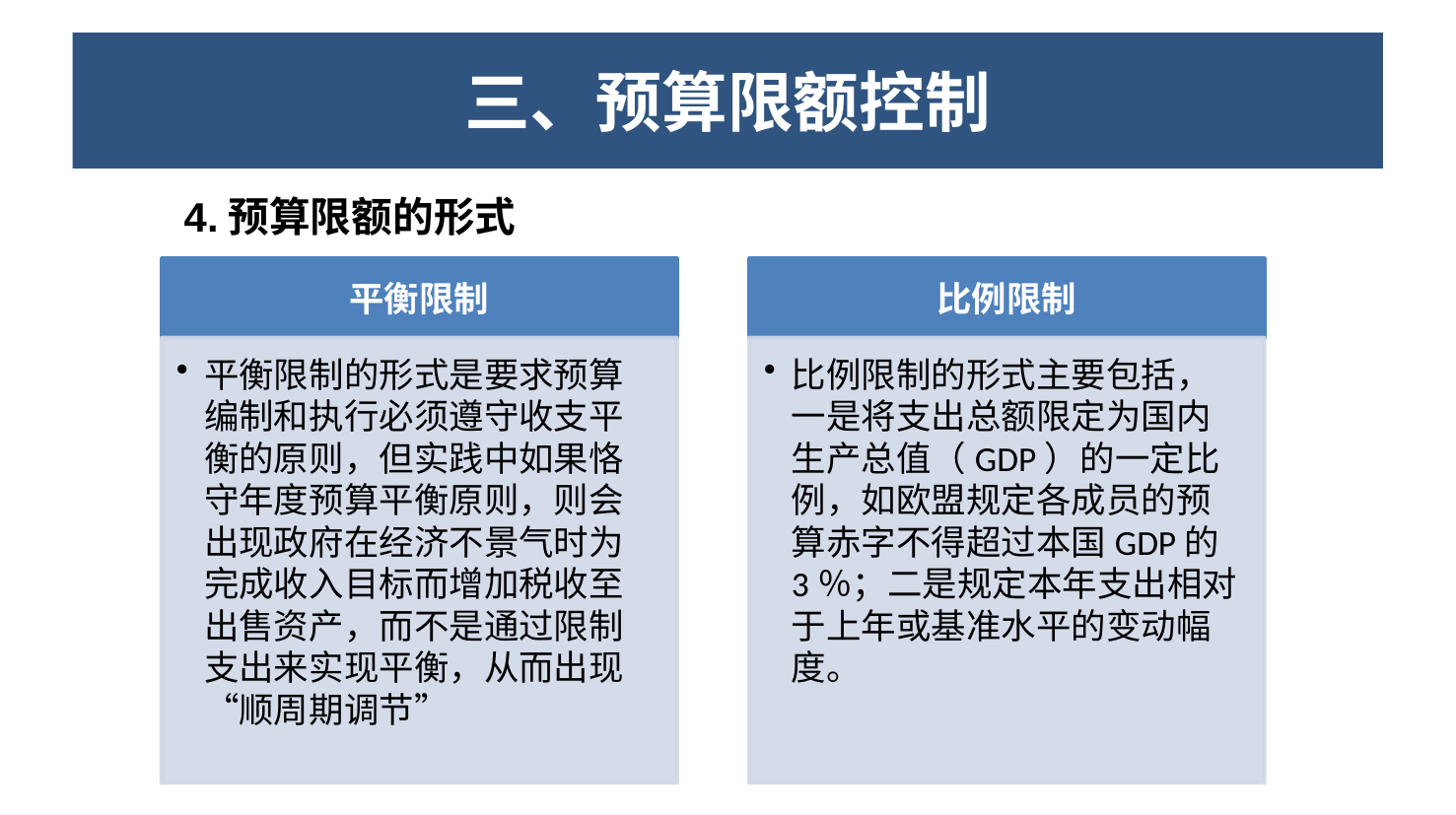

三、预算限额控制
# 三、预算限额控制
4.预算限额的形式
4.预算限额的形式
平衡限制
平衡限制的形式是要求预算编制和执行必须遵守收支平衡的原则，但实践中如果恪守年度预算平衡原则，则会出现政府在经济不景气时为完成收入目标而增加税收至出售资产，而不是通过限制支出来实现平衡，从而出现“顺周期调节”
比例限制
比例限制的形式主要包括，一是将支出总额限定为国内生产总值（GDP）的一定比例，如欧盟规定各成员的预算赤字不得超过本国GDP的3％；二是规定本年支出相对于上年或基准水平的变动幅度。